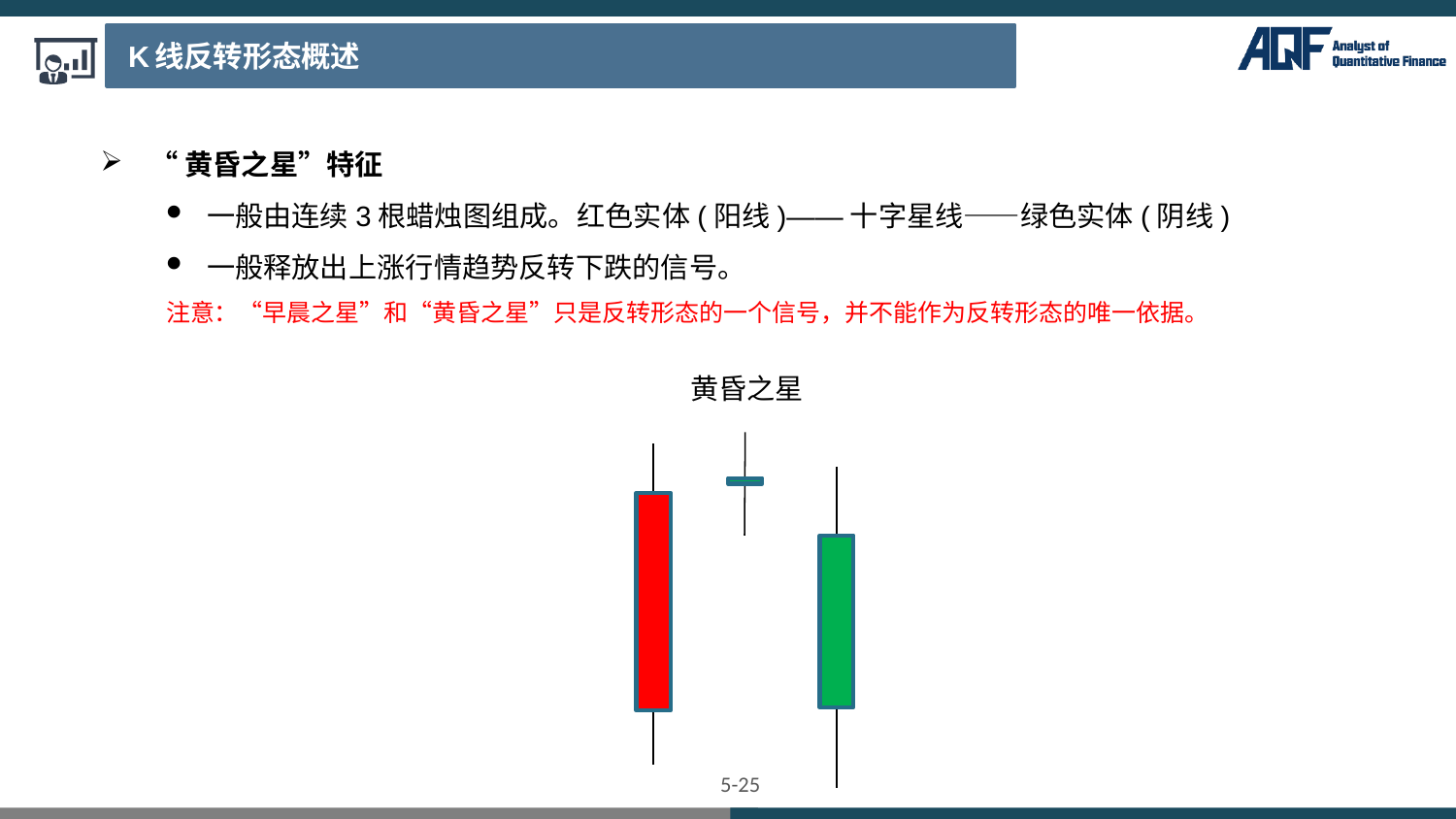

K线反转形态概述
“黄昏之星”特征
一般由连续3根蜡烛图组成。红色实体(阳线)——十字星线——绿色实体(阴线)
一般释放出上涨行情趋势反转下跌的信号。
注意：“早晨之星”和“黄昏之星”只是反转形态的一个信号，并不能作为反转形态的唯一依据。

黄昏之星